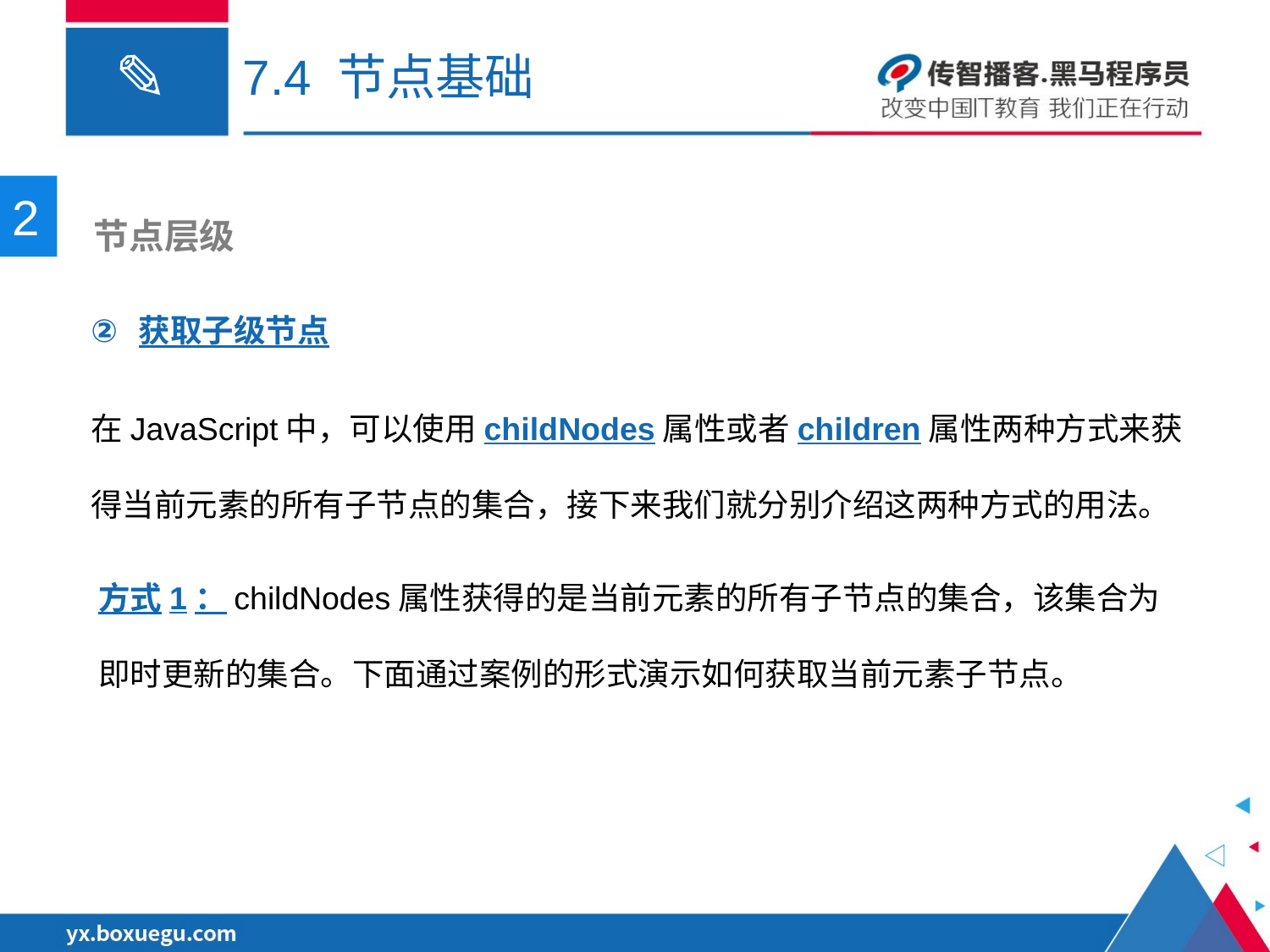

# 7.4 节点基础

2
  节点层级
获取子级节点
在JavaScript中，可以使用childNodes属性或者children属性两种方式来获得当前元素的所有子节点的集合，接下来我们就分别介绍这两种方式的用法。
方式1：childNodes属性获得的是当前元素的所有子节点的集合，该集合为即时更新的集合。下面通过案例的形式演示如何获取当前元素子节点。